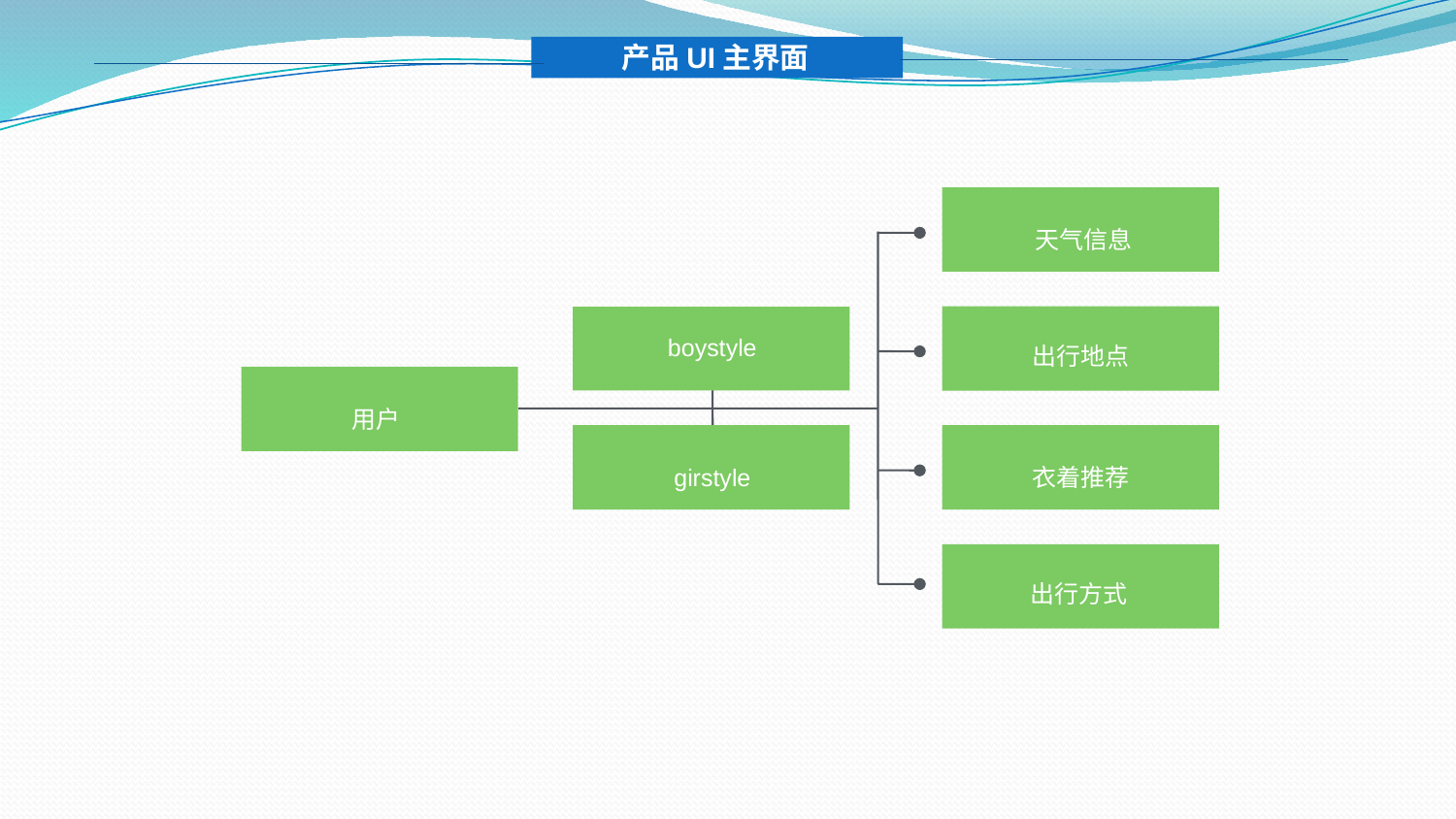

产品UI主界面

天气信息

出行地点

boystyle

      用户

girstyle

衣着推荐

出行方式